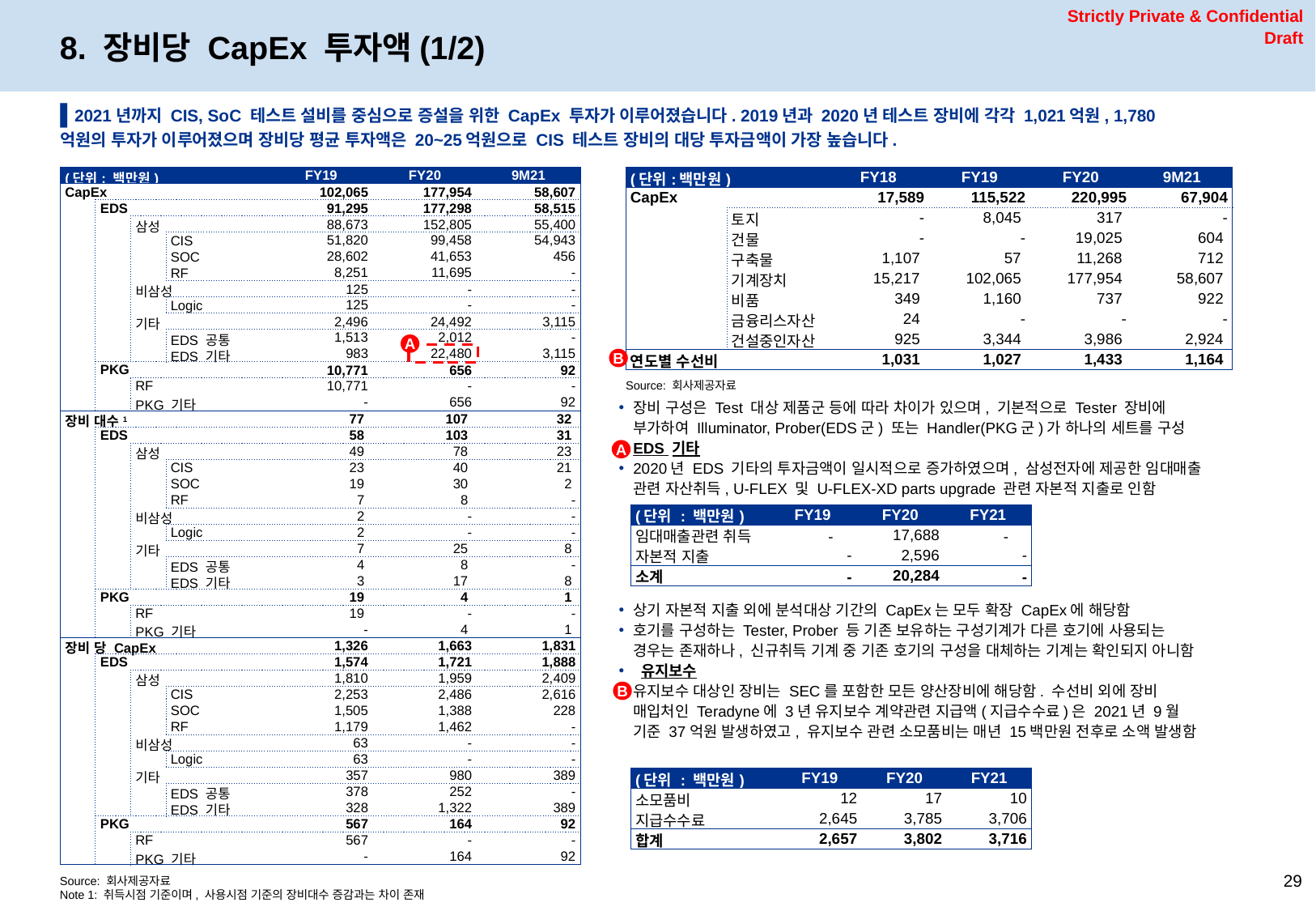

# 8. 장비당 CapEx 투자액(1/2)
▌2021년까지 CIS, SoC 테스트 설비를 중심으로 증설을 위한 CapEx 투자가 이루어졌습니다. 2019년과 2020년 테스트 장비에 각각 1,021억원, 1,780억원의 투자가 이루어졌으며 장비당 평균 투자액은 20~25억원으로 CIS 테스트 장비의 대당 투자금액이 가장 높습니다.
| (단위: 백만원) |  |  |  | FY19 | FY20 | 9M21 |
| --- | --- | --- | --- | --- | --- | --- |
| CapEx |  |  |  | 102,065 | 177,954 | 58,607 |
|  | EDS |  |  | 91,295 | 177,298 | 58,515 |
|  |  | 삼성 |  | 88,673 | 152,805 | 55,400 |
|  |  |  | CIS | 51,820 | 99,458 | 54,943 |
|  |  |  | SOC | 28,602 | 41,653 | 456 |
|  |  |  | RF | 8,251 | 11,695 | - |
|  |  | 비삼성 |  | 125 | - | - |
|  |  |  | Logic | 125 | - | - |
|  |  | 기타 |  | 2,496 | 24,492 | 3,115 |
|  |  |  | EDS 공통 | 1,513 | 2,012 | - |
|  |  |  | EDS 기타 | 983 | 22,480 | 3,115 |
|  | PKG |  |  | 10,771 | 656 | 92 |
|  |  | RF |  | 10,771 | - | - |
|  |  | PKG 기타 |  | - | 656 | 92 |
| 장비 대수1 |  |  |  | 77 | 107 | 32 |
|  | EDS |  |  | 58 | 103 | 31 |
|  |  | 삼성 |  | 49 | 78 | 23 |
|  |  |  | CIS | 23 | 40 | 21 |
|  |  |  | SOC | 19 | 30 | 2 |
|  |  |  | RF | 7 | 8 | - |
|  |  | 비삼성 |  | 2 | - | - |
|  |  |  | Logic | 2 | - | - |
|  |  | 기타 |  | 7 | 25 | 8 |
|  |  |  | EDS 공통 | 4 | 8 | - |
|  |  |  | EDS 기타 | 3 | 17 | 8 |
|  | PKG |  |  | 19 | 4 | 1 |
|  |  | RF |  | 19 | - | - |
|  |  | PKG 기타 |  | - | 4 | 1 |
| 장비 당 CapEx |  |  |  | 1,326 | 1,663 | 1,831 |
|  | EDS |  |  | 1,574 | 1,721 | 1,888 |
|  |  | 삼성 |  | 1,810 | 1,959 | 2,409 |
|  |  |  | CIS | 2,253 | 2,486 | 2,616 |
|  |  |  | SOC | 1,505 | 1,388 | 228 |
|  |  |  | RF | 1,179 | 1,462 | - |
|  |  | 비삼성 |  | 63 | - | - |
|  |  |  | Logic | 63 | - | - |
|  |  | 기타 |  | 357 | 980 | 389 |
|  |  |  | EDS 공통 | 378 | 252 | - |
|  |  |  | EDS 기타 | 328 | 1,322 | 389 |
|  | PKG |  |  | 567 | 164 | 92 |
|  |  | RF |  | 567 | - | - |
|  |  | PKG 기타 |  | - | 164 | 92 |
| (단위:백만원) |  | FY18 | FY19 | FY20 | 9M21 |
| --- | --- | --- | --- | --- | --- |
| CapEx |  | 17,589 | 115,522 | 220,995 | 67,904 |
|  | 토지 | - | 8,045 | 317 | - |
|  | 건물 | - | - | 19,025 | 604 |
|  | 구축물 | 1,107 | 57 | 11,268 | 712 |
|  | 기계장치 | 15,217 | 102,065 | 177,954 | 58,607 |
|  | 비품 | 349 | 1,160 | 737 | 922 |
|  | 금융리스자산 | 24 | - | - | - |
|  | 건설중인자산 | 925 | 3,344 | 3,986 | 2,924 |
| 연도별 수선비 |  | 1,031 | 1,027 | 1,433 | 1,164 |
A

B
Source: 회사제공자료
장비 구성은 Test 대상 제품군 등에 따라 차이가 있으며, 기본적으로 Tester 장비에 부가하여 Illuminator, Prober(EDS군) 또는 Handler(PKG군)가 하나의 세트를 구성
EDS 기타
2020년 EDS 기타의 투자금액이 일시적으로 증가하였으며, 삼성전자에 제공한 임대매출 관련 자산취득, U-FLEX 및 U-FLEX-XD parts upgrade 관련 자본적 지출로 인함

상기 자본적 지출 외에 분석대상 기간의 CapEx는 모두 확장 CapEx에 해당함
호기를 구성하는 Tester, Prober 등 기존 보유하는 구성기계가 다른 호기에 사용되는 경우는 존재하나, 신규취득 기계 중 기존 호기의 구성을 대체하는 기계는 확인되지 아니함
 유지보수
유지보수 대상인 장비는 SEC를 포함한 모든 양산장비에 해당함. 수선비 외에 장비 매입처인 Teradyne에 3년 유지보수 계약관련 지급액(지급수수료)은 2021년 9월 기준 37억원 발생하였고, 유지보수 관련 소모품비는 매년 15백만원 전후로 소액 발생함

A
| (단위 : 백만원) | FY19 | FY20 | FY21 |
| --- | --- | --- | --- |
| 임대매출관련 취득 | - | 17,688 | - |
| 자본적 지출 | - | 2,596 | - |
| 소계 | - | 20,284 | - |
B
| (단위 : 백만원) | FY19 | FY20 | FY21 |
| --- | --- | --- | --- |
| 소모품비 | 12 | 17 | 10 |
| 지급수수료 | 2,645 | 3,785 | 3,706 |
| 합계 | 2,657 | 3,802 | 3,716 |
Source: 회사제공자료
Note 1: 취득시점 기준이며, 사용시점 기준의 장비대수 증감과는 차이 존재